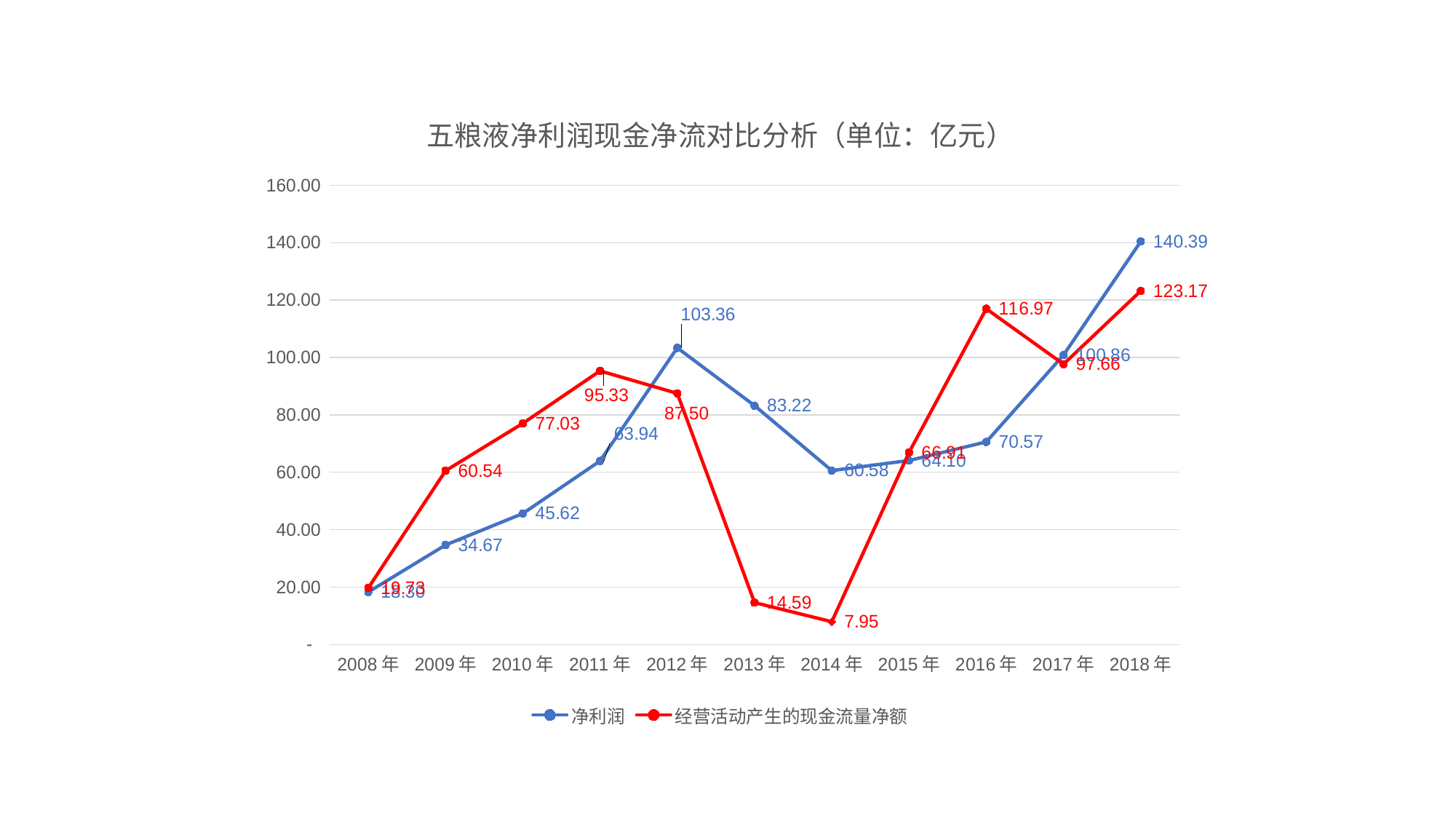

### Chart: 五粮液净利润现金净流对比分析（单位：亿元）

| Category | 净利润 | 经营活动产生的现金流量净额 |
|---|---|---|
| 2008年 | 18.3 | 19.73 |
| 2009年 | 34.67 | 60.54 |
| 2010年 | 45.62 | 77.03 |
| 2011年 | 63.94 | 95.33 |
| 2012年 | 103.36 | 87.5 |
| 2013年 | 83.22 | 14.59 |
| 2014年 | 60.58 | 7.95 |
| 2015年 | 64.1 | 66.91 |
| 2016年 | 70.57 | 116.97 |
| 2017年 | 100.86 | 97.66 |
| 2018年 | 140.39 | 123.17 |